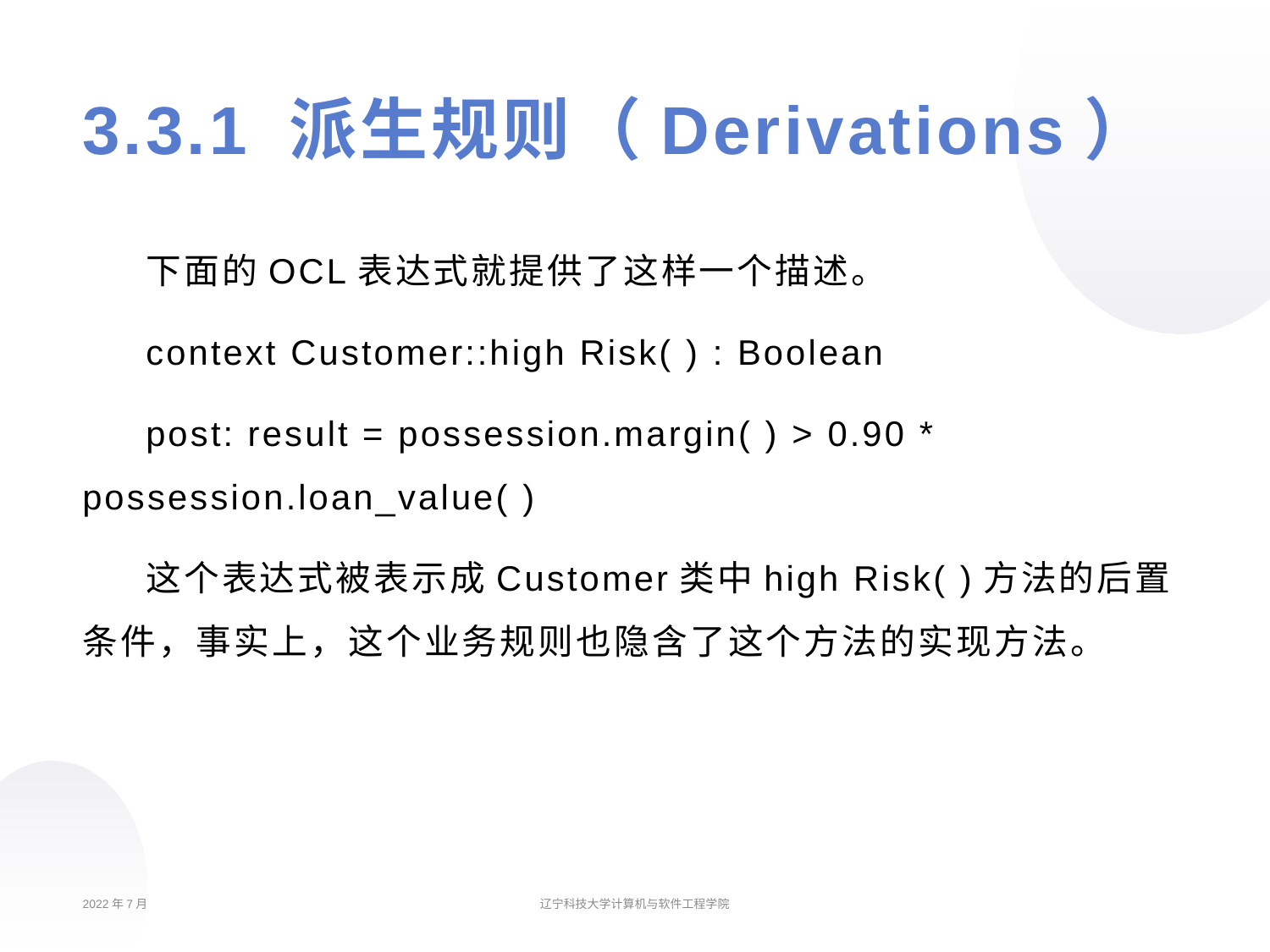

# 3.3.1 派生规则（Derivations）
下面的OCL表达式就提供了这样一个描述。
context Customer::high Risk( ) : Boolean
post: result = possession.margin( ) > 0.90 * possession.loan_value( )
这个表达式被表示成Customer类中high Risk( )方法的后置条件，事实上，这个业务规则也隐含了这个方法的实现方法。

85
2022年7月
辽宁科技大学计算机与软件工程学院